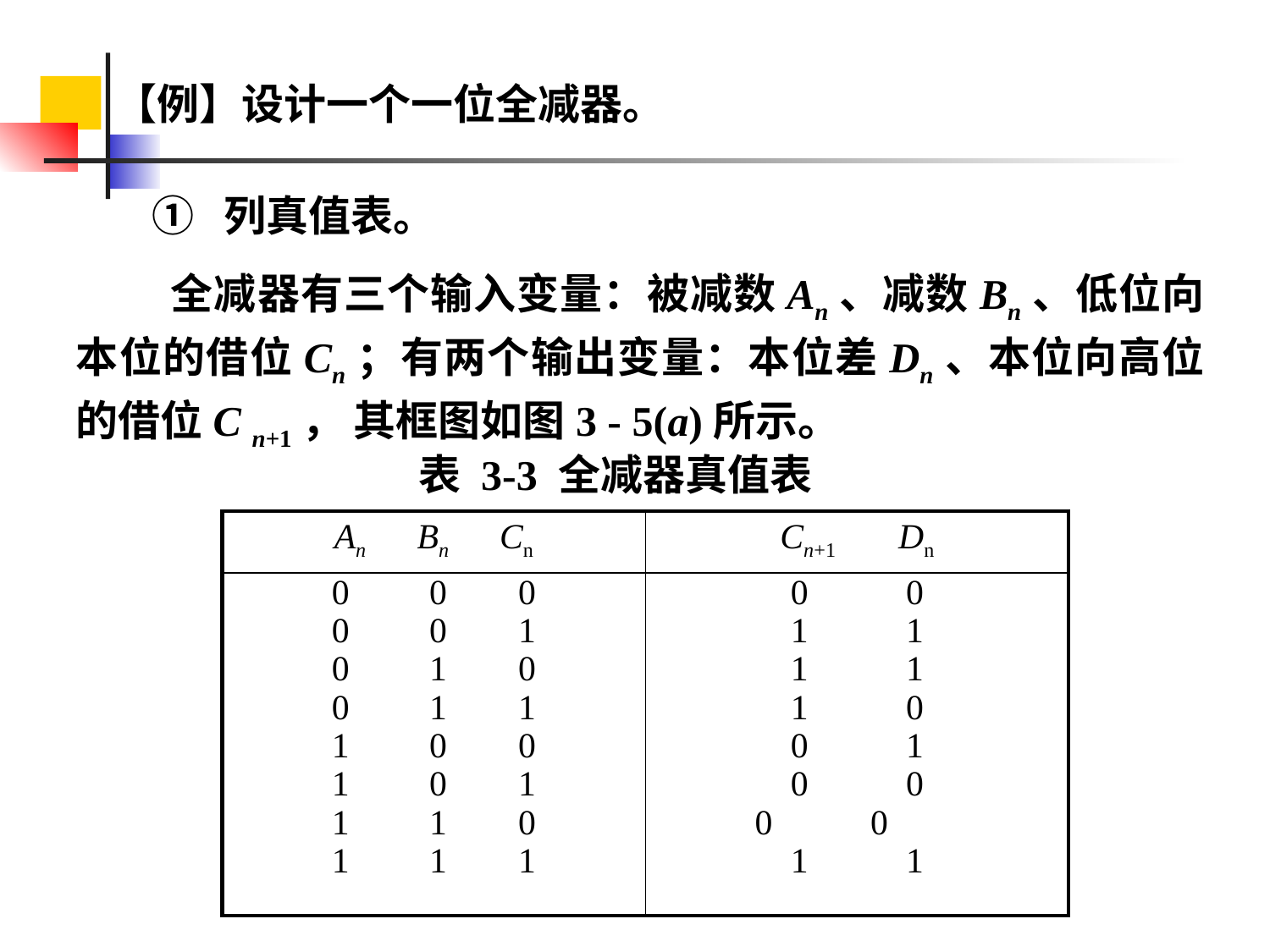

【例】设计一个一位全减器。

        ①  列真值表。
        全减器有三个输入变量：被减数An、减数Bn、低位向本位的借位Cn；有两个输出变量：本位差Dn、本位向高位的借位C n+1， 其框图如图3 - 5(a)所示。
表 3-3 全减器真值表
| An Bn Cn | Cn+1 Dn |
| --- | --- |
| 0 0 0 0 0 1 0 1 0 0 1 1 1 0 0 1 0 1 1 1 0 1 1 1 | 0 0 1 1 1 1 1 0 0 1 0 0 0 0 1 1 |